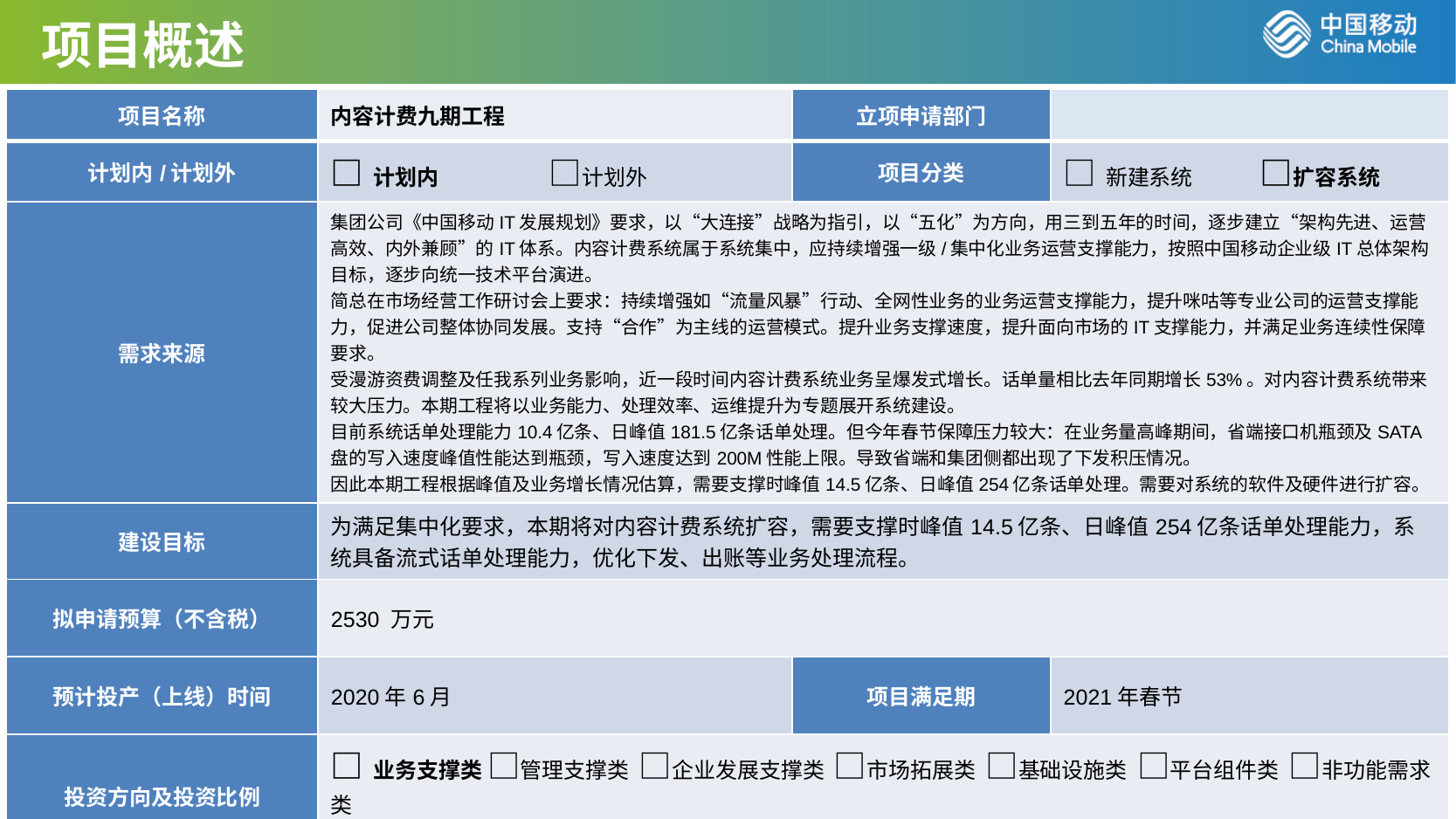

项目概述
| 项目名称 | 内容计费九期工程 | 立项申请部门 |  |
| --- | --- | --- | --- |
| 计划内/计划外 | □计划内 □计划外 | 项目分类 | □新建系统 □扩容系统 |
| 需求来源 | 集团公司《中国移动IT发展规划》要求，以“大连接”战略为指引，以“五化”为方向，用三到五年的时间，逐步建立“架构先进、运营高效、内外兼顾”的IT体系。内容计费系统属于系统集中，应持续增强一级/集中化业务运营支撑能力，按照中国移动企业级IT总体架构目标，逐步向统一技术平台演进。 简总在市场经营工作研讨会上要求：持续增强如“流量风暴”行动、全网性业务的业务运营支撑能力，提升咪咕等专业公司的运营支撑能力，促进公司整体协同发展。支持“合作”为主线的运营模式。提升业务支撑速度，提升面向市场的IT支撑能力，并满足业务连续性保障要求。 受漫游资费调整及任我系列业务影响，近一段时间内容计费系统业务呈爆发式增长。话单量相比去年同期增长53%。对内容计费系统带来较大压力。本期工程将以业务能力、处理效率、运维提升为专题展开系统建设。 目前系统话单处理能力10.4亿条、日峰值181.5亿条话单处理。但今年春节保障压力较大：在业务量高峰期间，省端接口机瓶颈及SATA盘的写入速度峰值性能达到瓶颈，写入速度达到200M性能上限。导致省端和集团侧都出现了下发积压情况。 因此本期工程根据峰值及业务增长情况估算，需要支撑时峰值14.5亿条、日峰值254亿条话单处理。需要对系统的软件及硬件进行扩容。 |  |  |
| 建设目标 | 为满足集中化要求，本期将对内容计费系统扩容，需要支撑时峰值14.5亿条、日峰值254亿条话单处理能力，系统具备流式话单处理能力，优化下发、出账等业务处理流程。 |  |  |
| 拟申请预算（不含税） | 2530 万元 |  |  |
| 预计投产（上线）时间 | 2020年6月 | 项目满足期 | 2021年春节 |
| 投资方向及投资比例 | □业务支撑类 □管理支撑类 □企业发展支撑类 □市场拓展类 □基础设施类 □平台组件类 □非功能需求类 说明：若项目存在多个投资方向，需补充说明投资比例 例： 业务支撑类=60% 非功能需求类=40% |  |  |